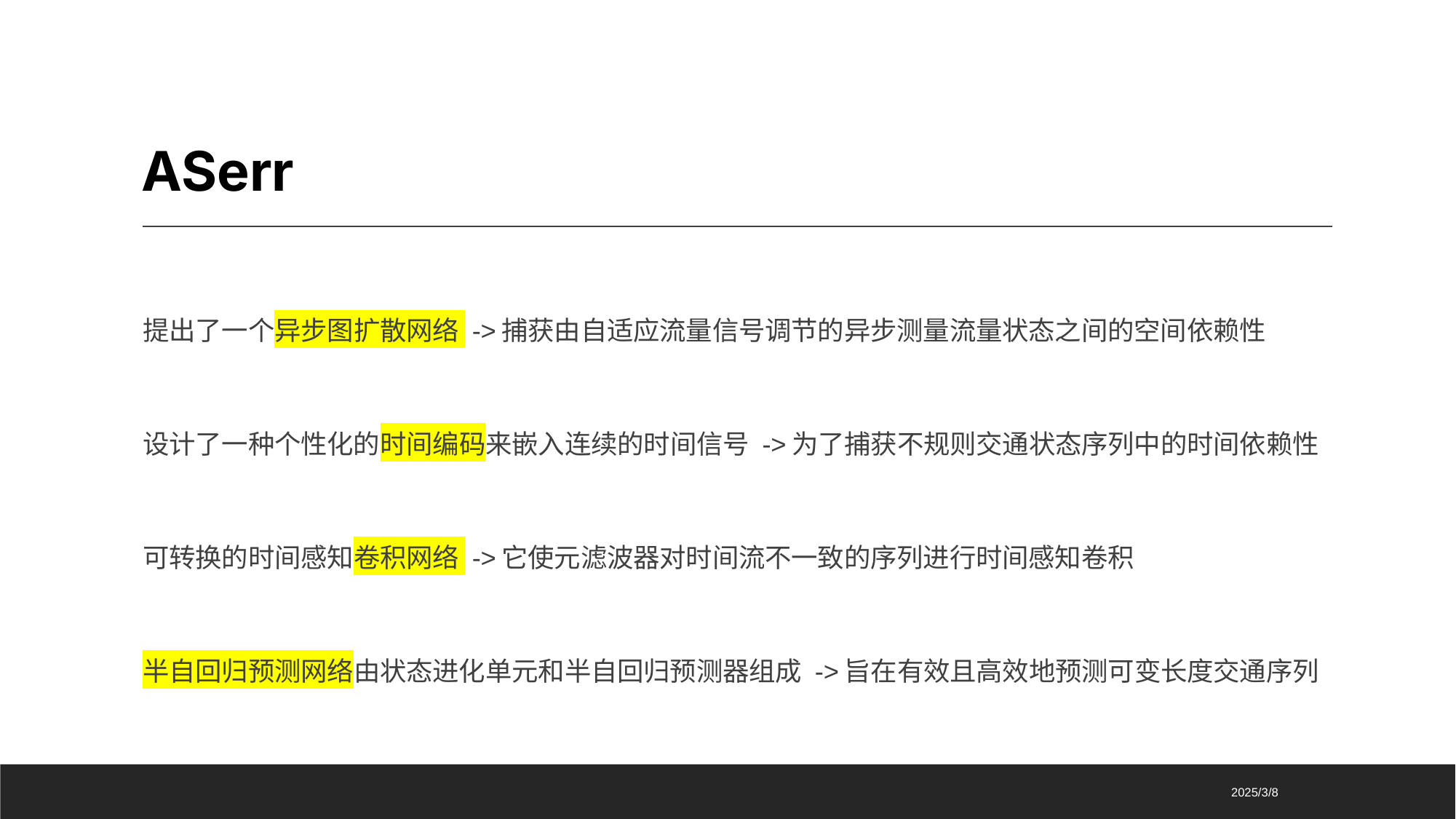

ASerr

提出了一个异步图扩散网络 ->捕获由自适应流量信号调节的异步测量流量状态之间的空间依赖性

设计了一种个性化的时间编码来嵌入连续的时间信号 ->为了捕获不规则交通状态序列中的时间依赖性

可转换的时间感知卷积网络 ->它使元滤波器对时间流不一致的序列进行时间感知卷积

半自回归预测网络由状态进化单元和半自回归预测器组成 ->旨在有效且高效地预测可变长度交通序列
2025/3/8